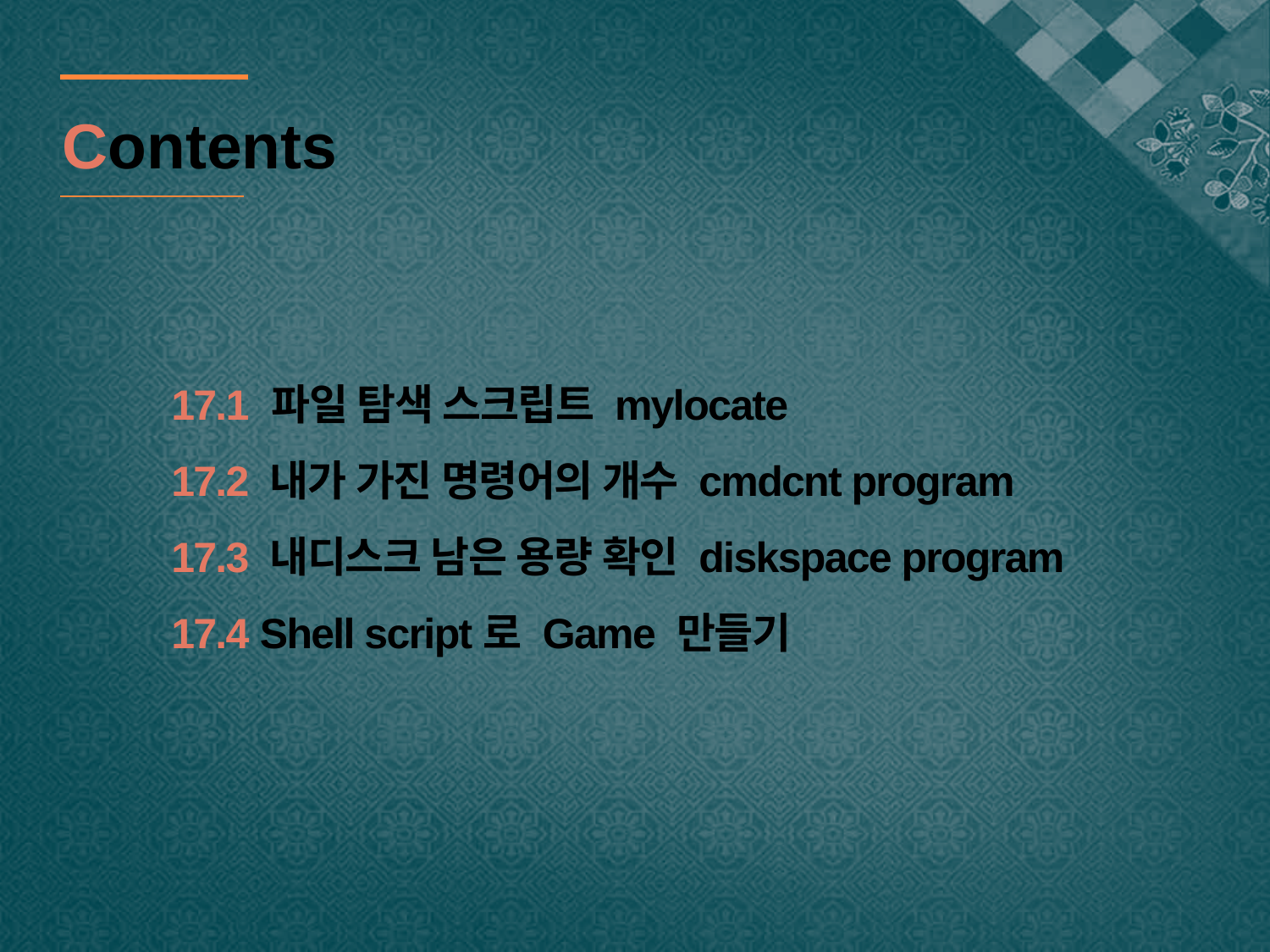

Contents
17.1 파일 탐색 스크립트 mylocate
17.2 내가 가진 명령어의 개수 cmdcnt program
17.3 내디스크 남은 용량 확인 diskspace program
17.4 Shell script로 Game 만들기